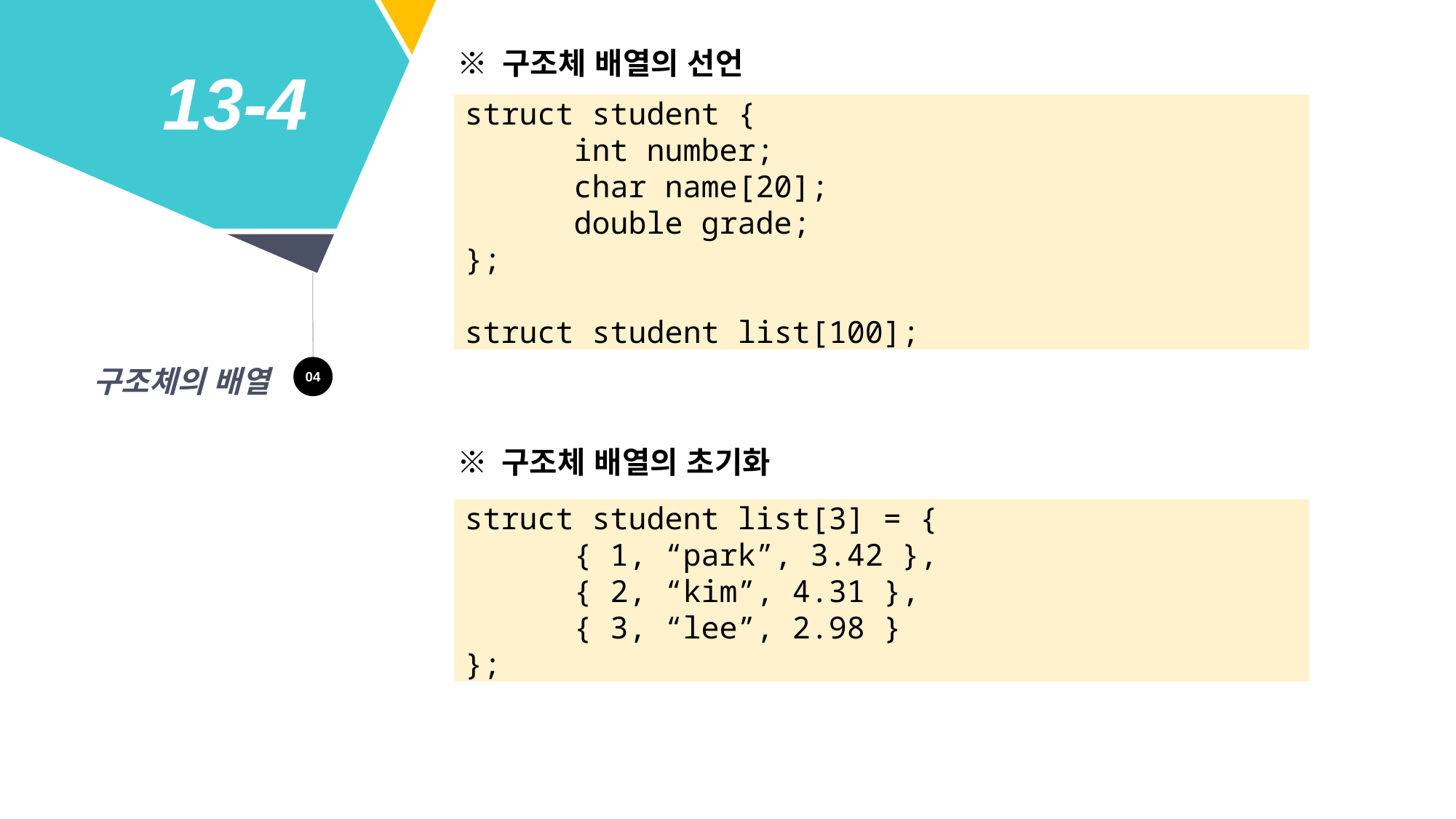

※ 구조체 배열의 선언
13-4
struct student {
	int number;
	char name[20];
	double grade;
};

struct student list[100];
04
구조체의 배열
※ 구조체 배열의 초기화
struct student list[3] = {
	{ 1, “park”, 3.42 },
	{ 2, “kim”, 4.31 },
	{ 3, “lee”, 2.98 }
};